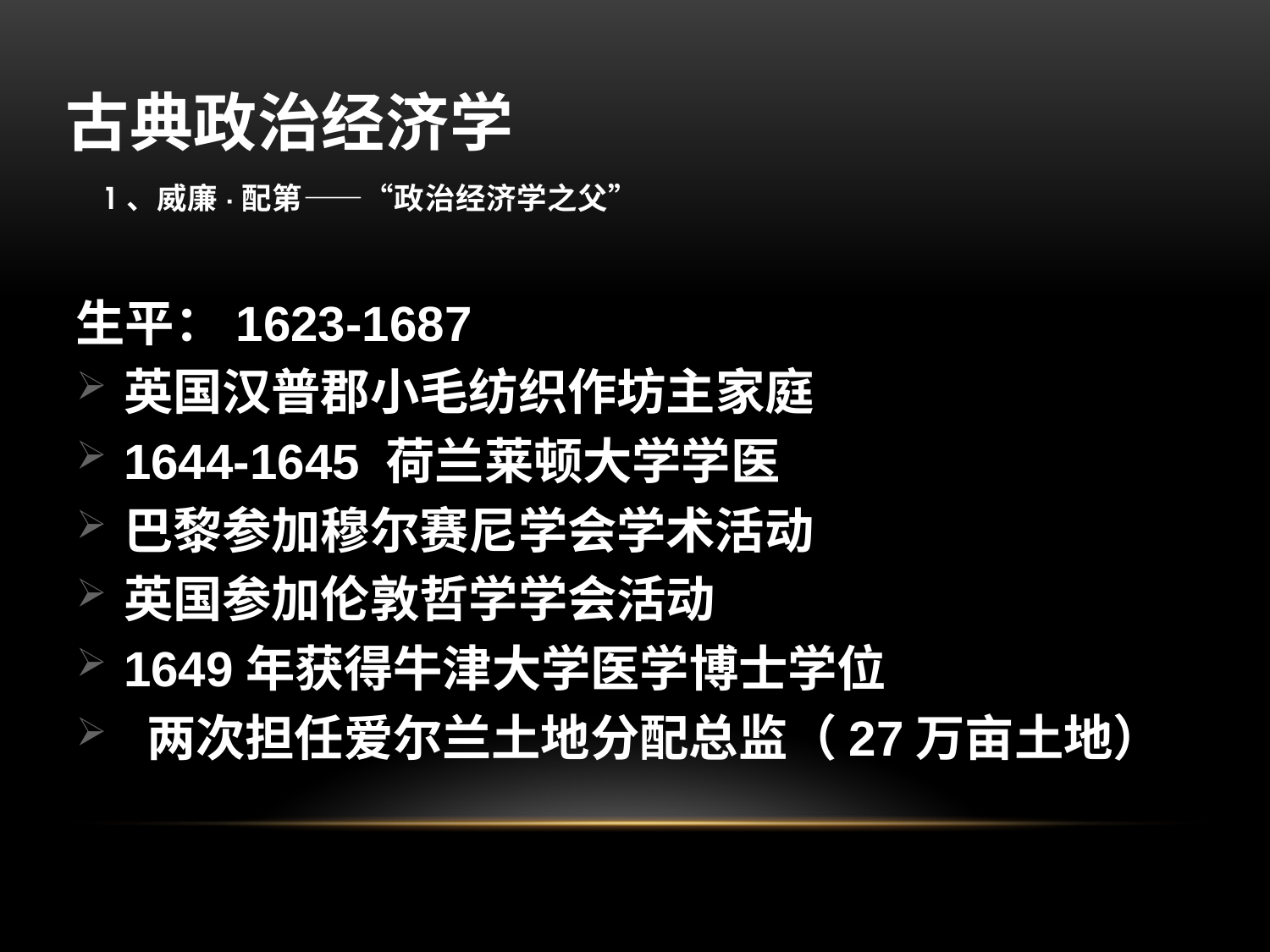

古典政治经济学
    1、威廉·配第——“政治经济学之父”
生平：1623-1687
英国汉普郡小毛纺织作坊主家庭
1644-1645 荷兰莱顿大学学医
巴黎参加穆尔赛尼学会学术活动
英国参加伦敦哲学学会活动
1649年获得牛津大学医学博士学位
 两次担任爱尔兰土地分配总监（27万亩土地）